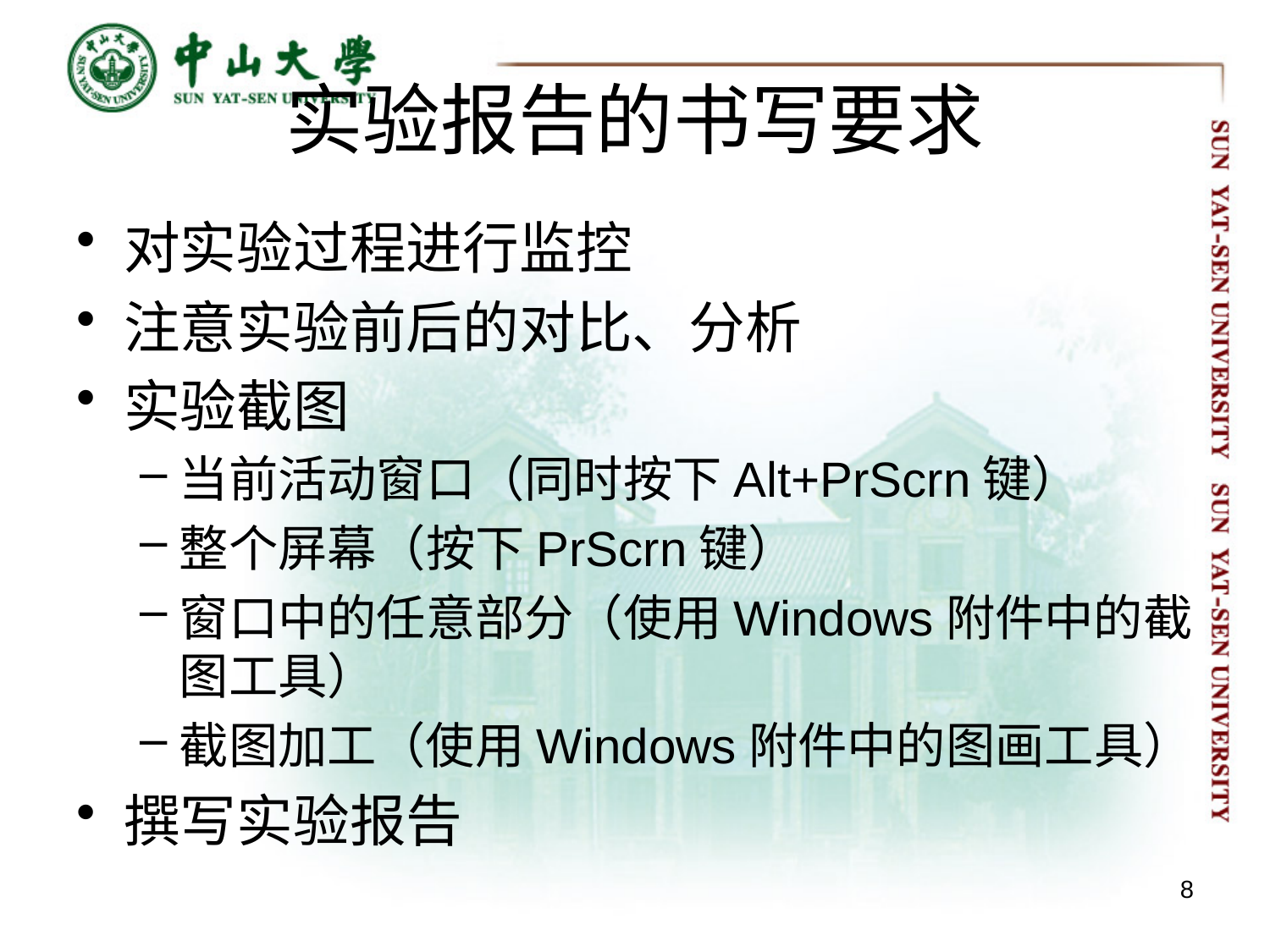

# 实验报告的书写要求
对实验过程进行监控
注意实验前后的对比、分析
实验截图
当前活动窗口（同时按下Alt+PrScrn键）
整个屏幕（按下PrScrn键）
窗口中的任意部分（使用Windows附件中的截图工具）
截图加工（使用Windows附件中的图画工具）
撰写实验报告

8